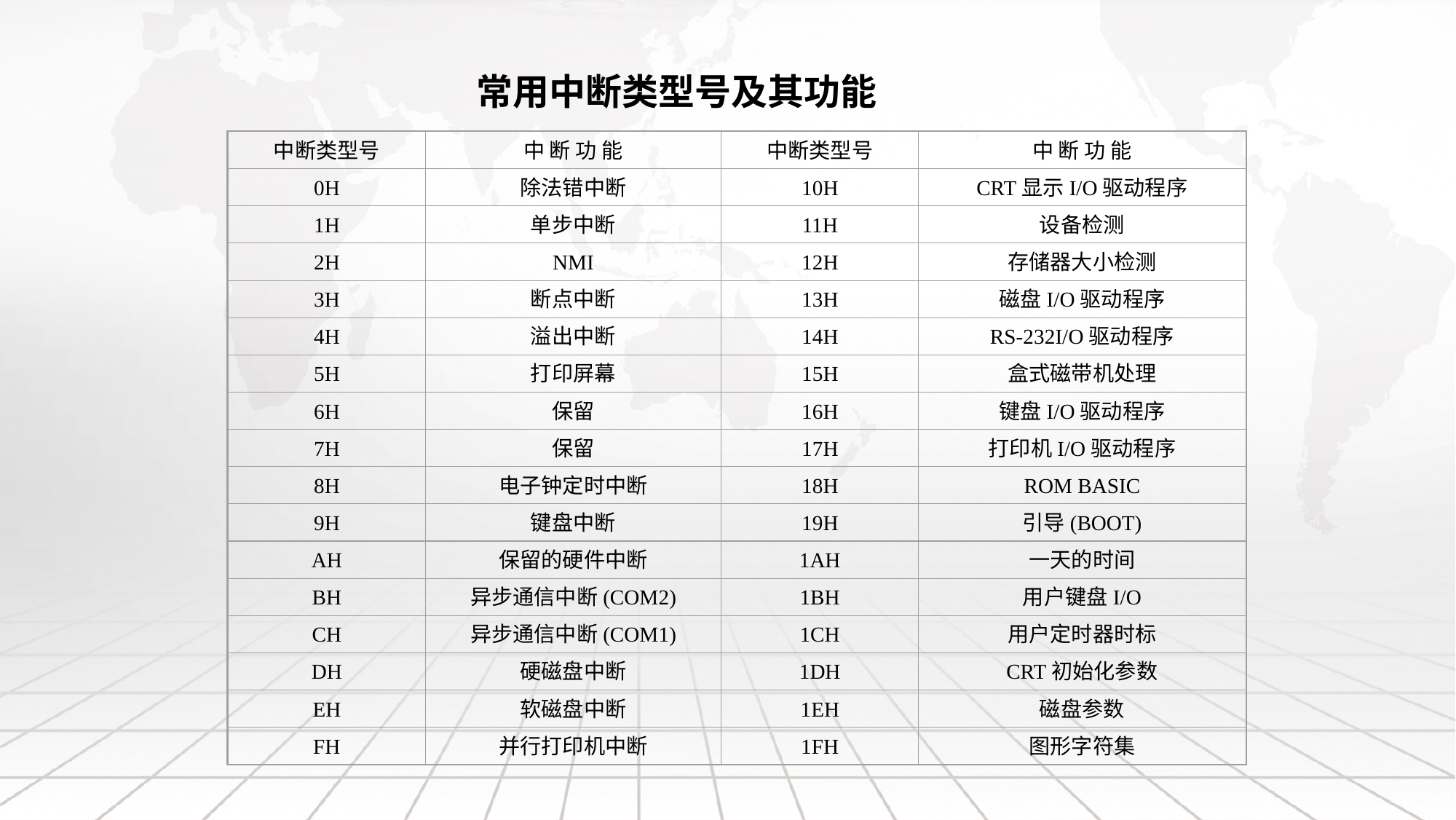

常用中断类型号及其功能

中断类型号

中 断 功 能

中断类型号

中 断 功 能

0H

除法错中断

10H

CRT显示I/O驱动程序

1H

单步中断

11H

设备检测

2H

NMI

12H

存储器大小检测

3H

断点中断

13H

磁盘I/O驱动程序

4H

溢出中断

14H

RS-232I/O驱动程序

5H

打印屏幕

15H

盒式磁带机处理

6H

保留

16H

键盘I/O驱动程序

7H

保留

17H

打印机I/O驱动程序

8H

电子钟定时中断

18H

ROM BASIC

9H

键盘中断

19H

引导(BOOT)

AH

保留的硬件中断

1AH

一天的时间

BH

异步通信中断(COM2)

1BH

用户键盘I/O

CH

异步通信中断(COM1)

1CH

用户定时器时标

DH

硬磁盘中断

1DH

CRT初始化参数

EH

软磁盘中断

1EH

磁盘参数

FH

并行打印机中断

1FH

图形字符集